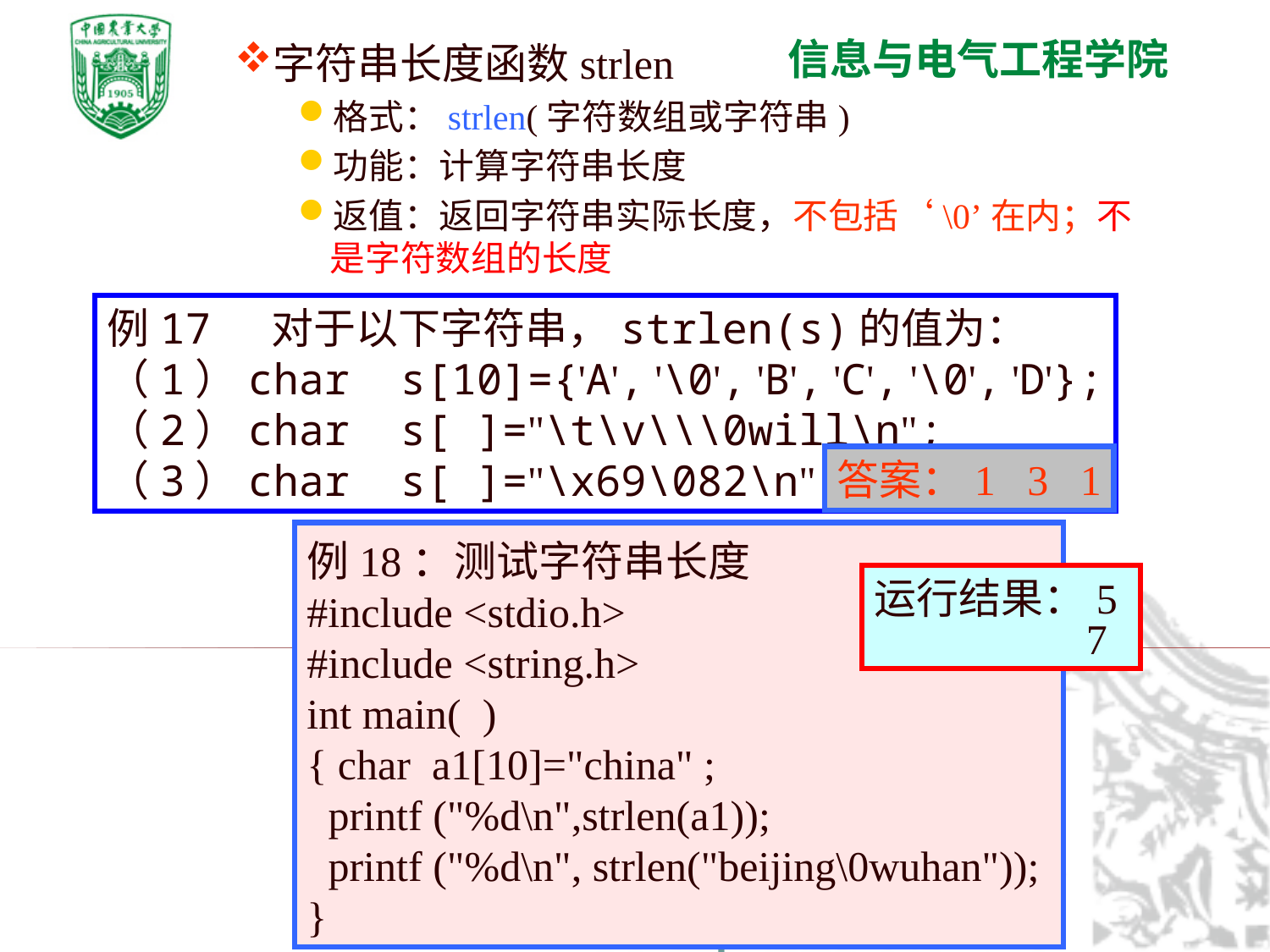

字符串长度函数strlen
格式：strlen(字符数组或字符串)
功能：计算字符串长度
返值：返回字符串实际长度，不包括‘\0’在内；不是字符数组的长度

例17  对于以下字符串，strlen(s)的值为：
（1）char  s[10]={'A', '\0', 'B', 'C', '\0', 'D'};
（2）char  s[ ]="\t\v\\\0will\n";
（3）char  s[ ]="\x69\082\n";
答案：1   3   1
例18：测试字符串长度
#include <stdio.h>
#include <string.h>
int main(  )
{ char  a1[10]="china" ;
  printf ("%d\n",strlen(a1));
  printf ("%d\n", strlen("beijing\0wuhan"));
}
运行结果：5
                    7